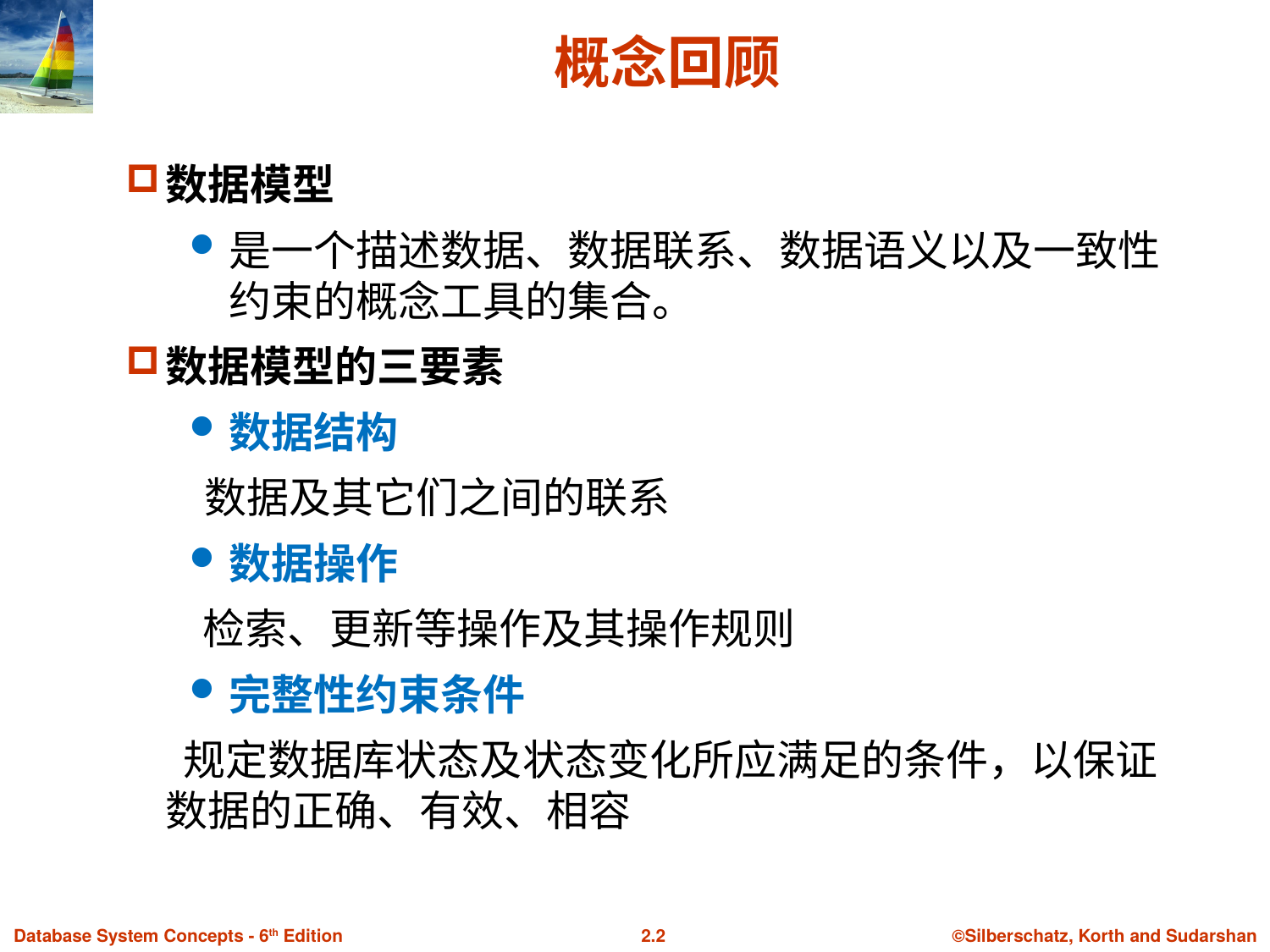

# 概念回顾
数据模型
是一个描述数据、数据联系、数据语义以及一致性约束的概念工具的集合。
数据模型的三要素
数据结构
	   数据及其它们之间的联系
数据操作
       检索、更新等操作及其操作规则
完整性约束条件
     规定数据库状态及状态变化所应满足的条件，以保证数据的正确、有效、相容